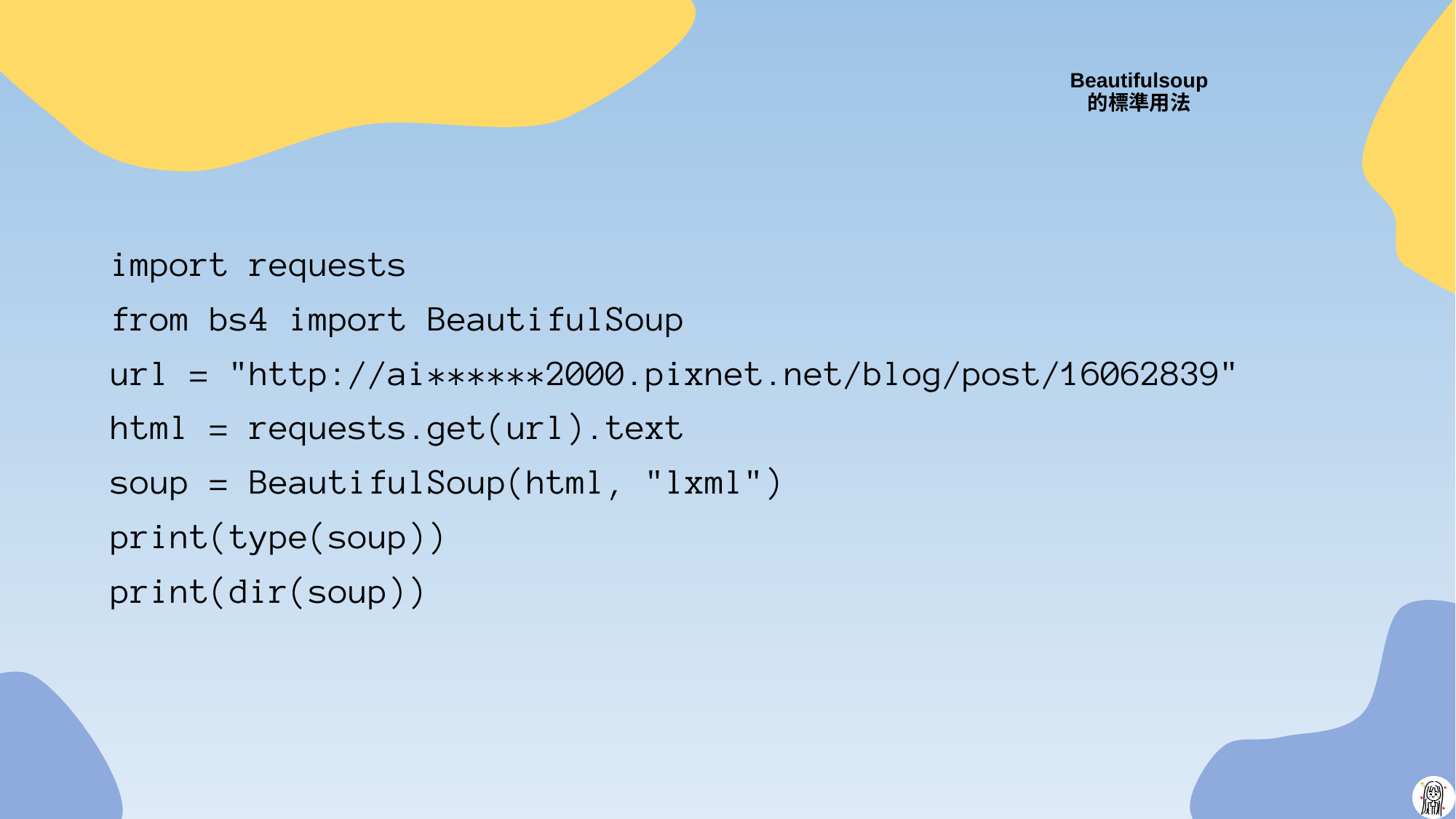

# Beautifulsoup 的標準用法
import requests
from bs4 import BeautifulSoup
url = "http://ai******2000.pixnet.net/blog/post/16062839"
html = requests.get(url).text
soup = BeautifulSoup(html, "lxml")
print(type(soup))
print(dir(soup))
18